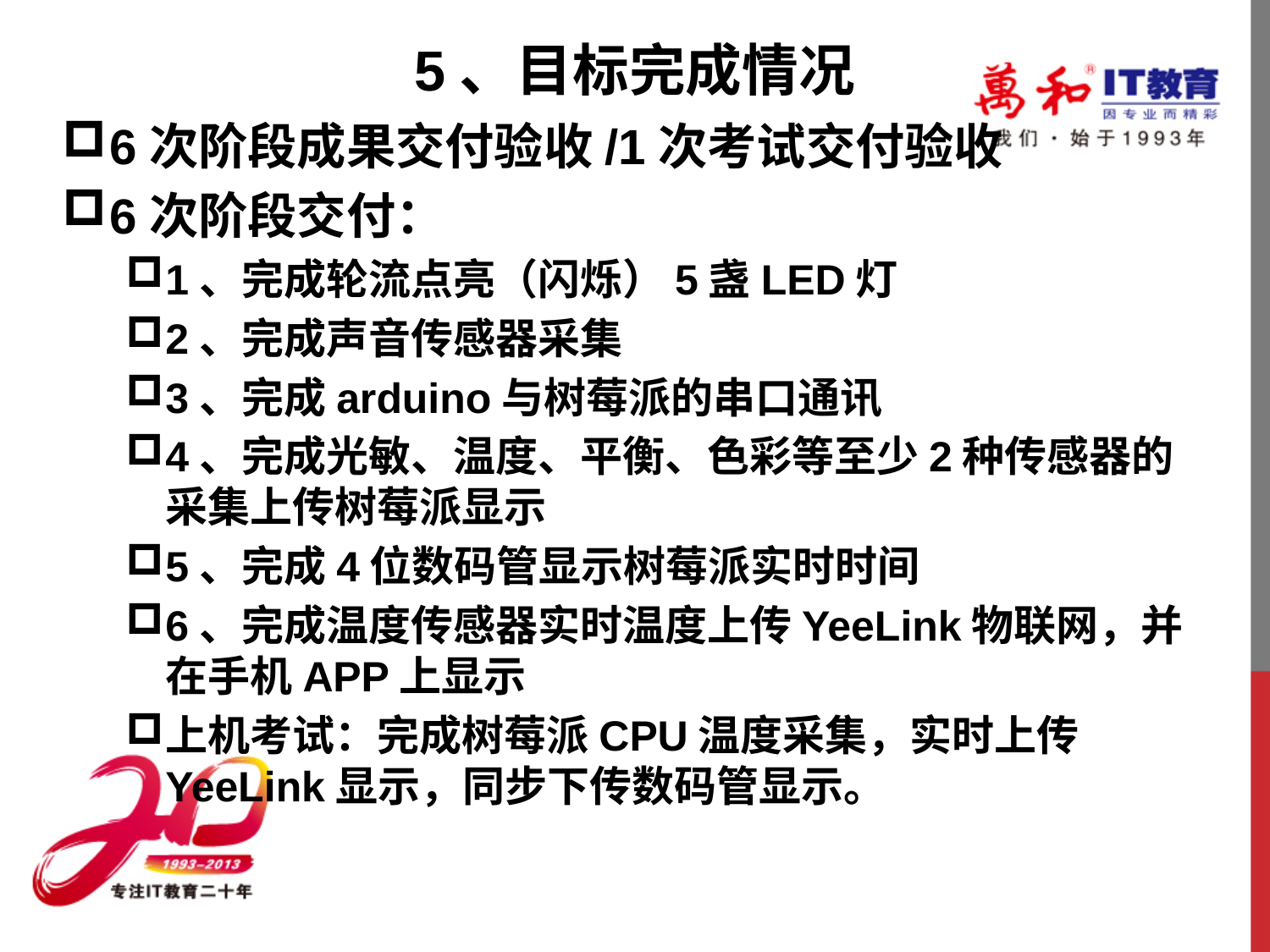

# 5、目标完成情况
6次阶段成果交付验收/1次考试交付验收
6次阶段交付：
1、完成轮流点亮（闪烁）5盏LED灯
2、完成声音传感器采集
3、完成arduino与树莓派的串口通讯
4、完成光敏、温度、平衡、色彩等至少2种传感器的采集上传树莓派显示
5、完成4位数码管显示树莓派实时时间
6、完成温度传感器实时温度上传YeeLink物联网，并在手机APP上显示
上机考试：完成树莓派CPU温度采集，实时上传YeeLink显示，同步下传数码管显示。